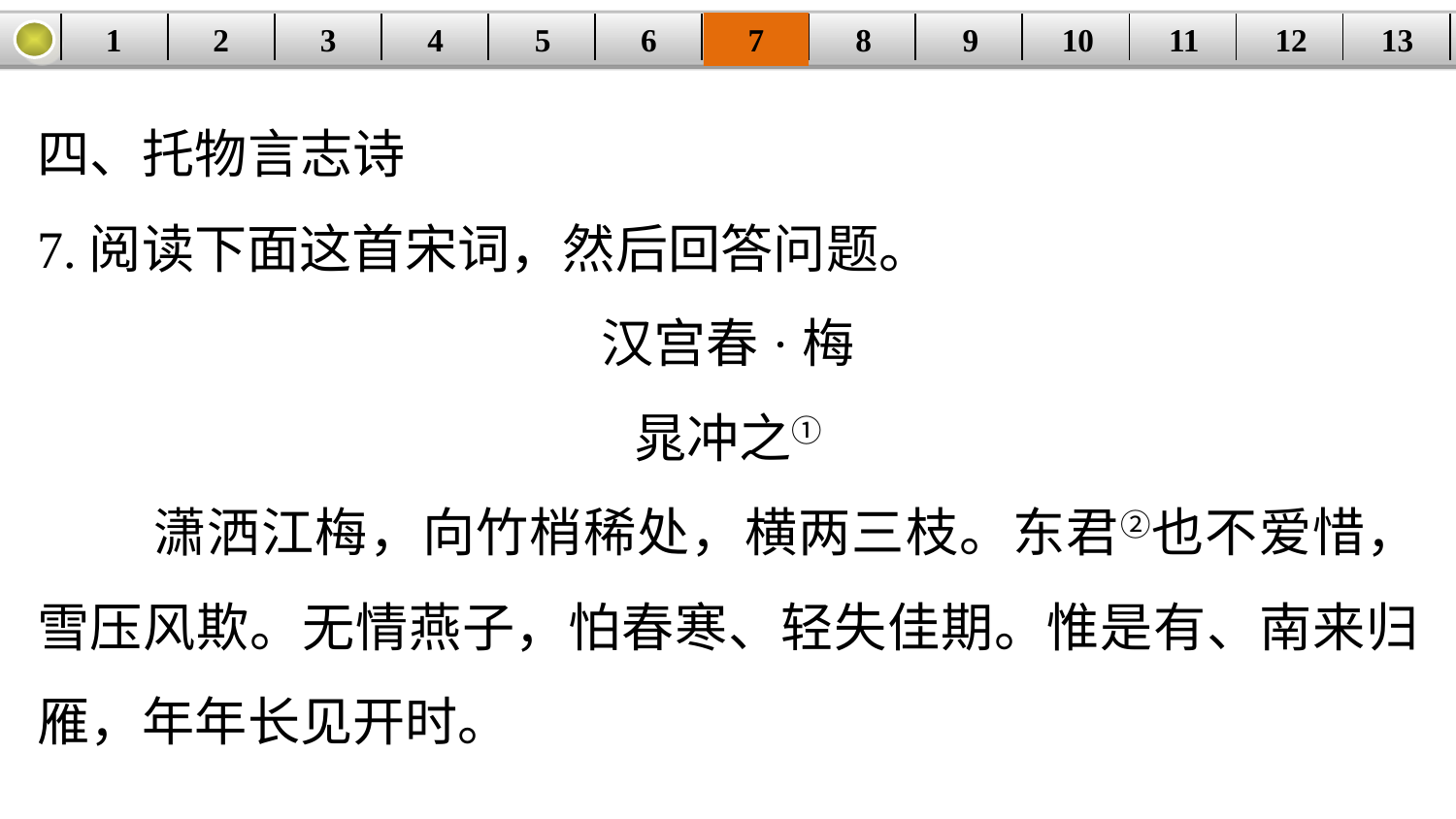

1
2
3
4
5
6
7
8
9
10
11
12
13
|  |  |  |  |  |  |  |  |  |  |  |  |  |
| --- | --- | --- | --- | --- | --- | --- | --- | --- | --- | --- | --- | --- |

四、托物言志诗
7.阅读下面这首宋词，然后回答问题。
汉宫春·梅
晁冲之①
        潇洒江梅，向竹梢稀处，横两三枝。东君②也不爱惜，雪压风欺。无情燕子，怕春寒、轻失佳期。惟是有、南来归雁，年年长见开时。